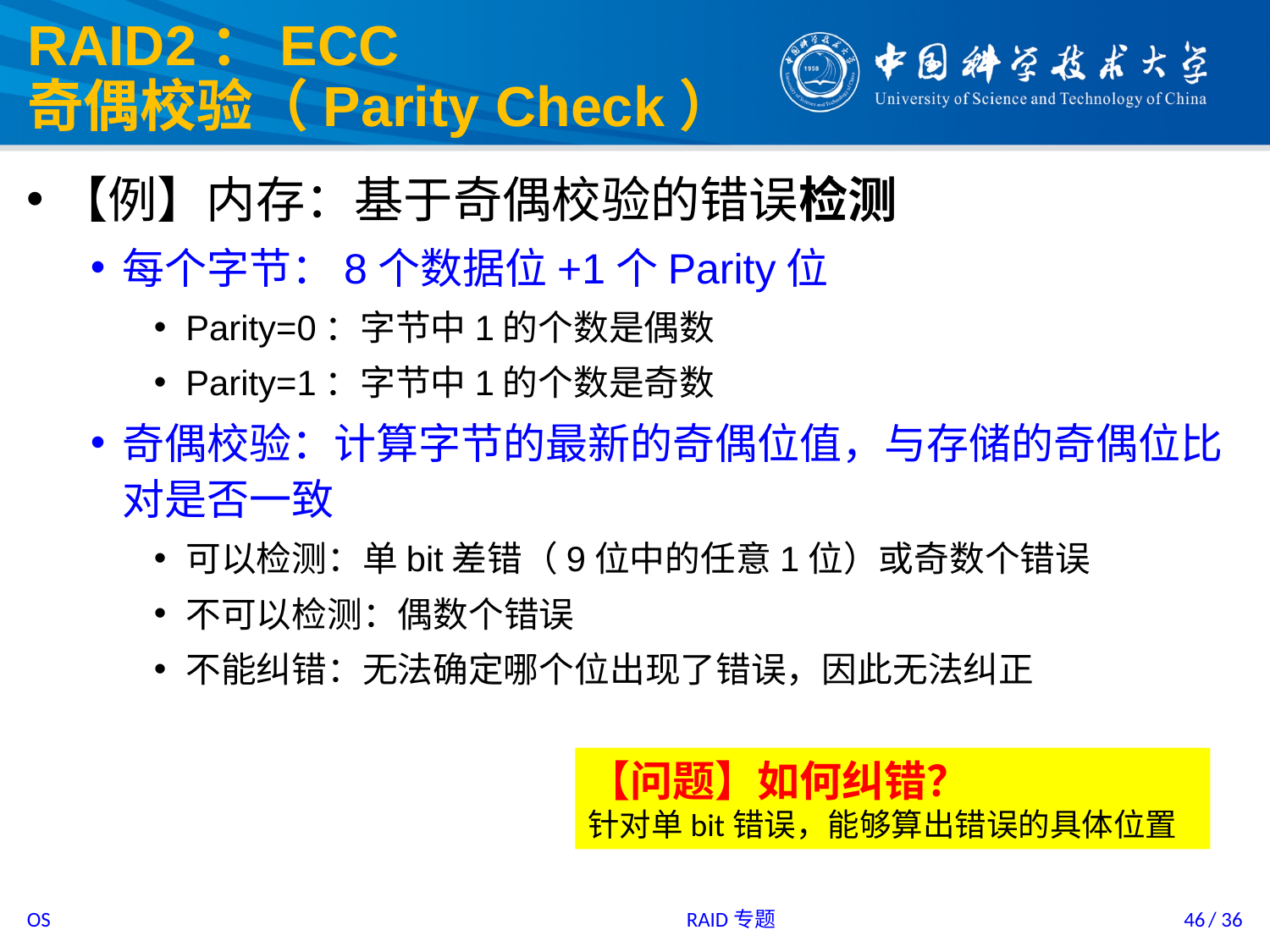

# RAID2：ECC 奇偶校验（Parity Check）
【例】内存：基于奇偶校验的错误检测
每个字节：8个数据位+1个Parity位
Parity=0：字节中1的个数是偶数
Parity=1：字节中1的个数是奇数
奇偶校验：计算字节的最新的奇偶位值，与存储的奇偶位比对是否一致
可以检测：单bit差错（9位中的任意1位）或奇数个错误
不可以检测：偶数个错误
不能纠错：无法确定哪个位出现了错误，因此无法纠正
【问题】如何纠错？
针对单bit错误，能够算出错误的具体位置
RAID专题
46